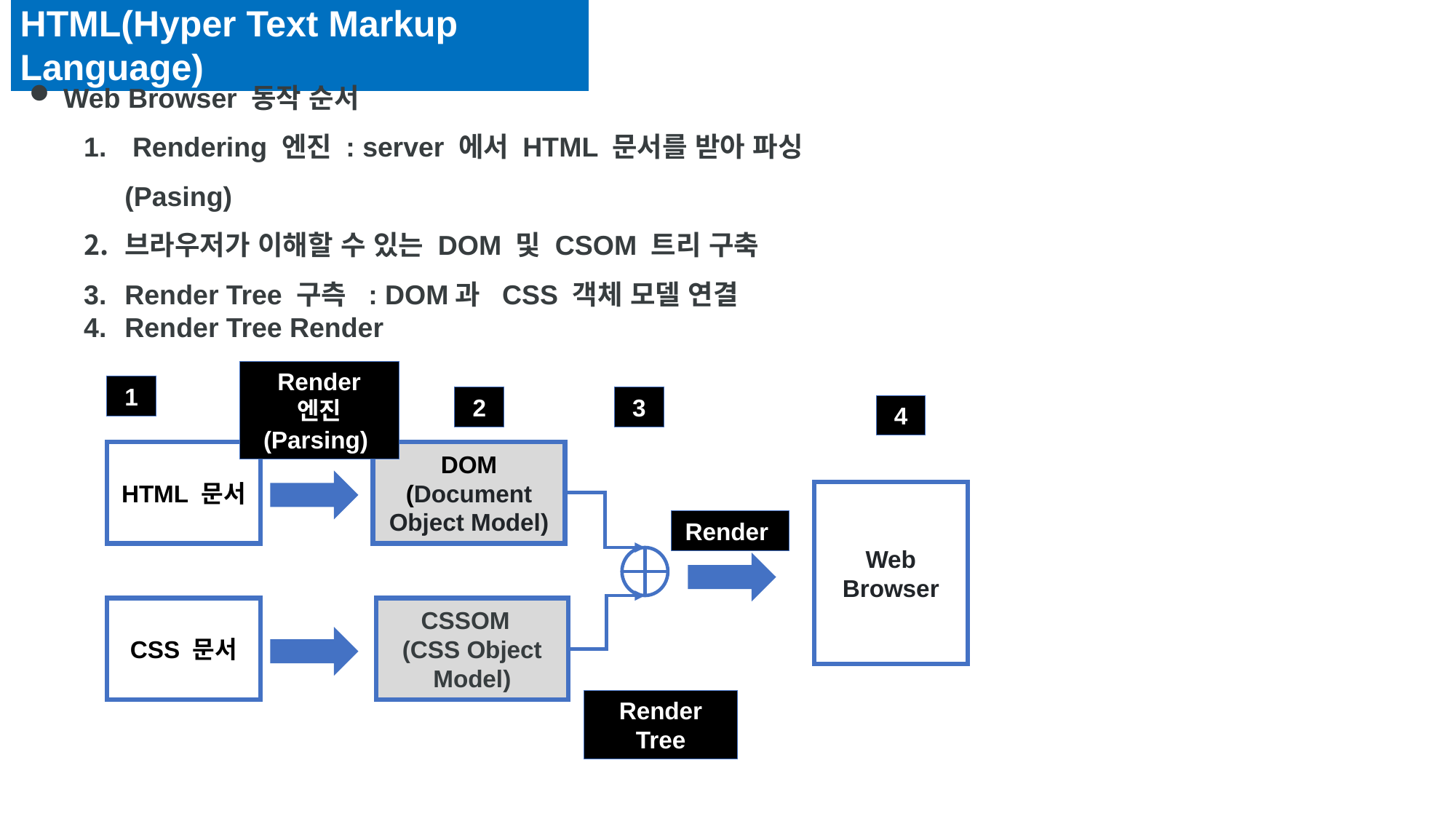

HTML(Hyper Text Markup Language)
Web Browser 동작 순서
 Rendering 엔진 : server 에서 HTML 문서를 받아 파싱(Pasing)
브라우저가 이해할 수 있는 DOM 및 CSOM 트리 구축
Render Tree 구측  : DOM과  CSS 객체 모델 연결
Render Tree Render
Render 엔진
(Parsing)
1
HTML 문서
DOM
(Document Object Model)

Web Browser
Render

CSS 문서
CSSOM
(CSS Object Model)

2
3
4
Render Tree